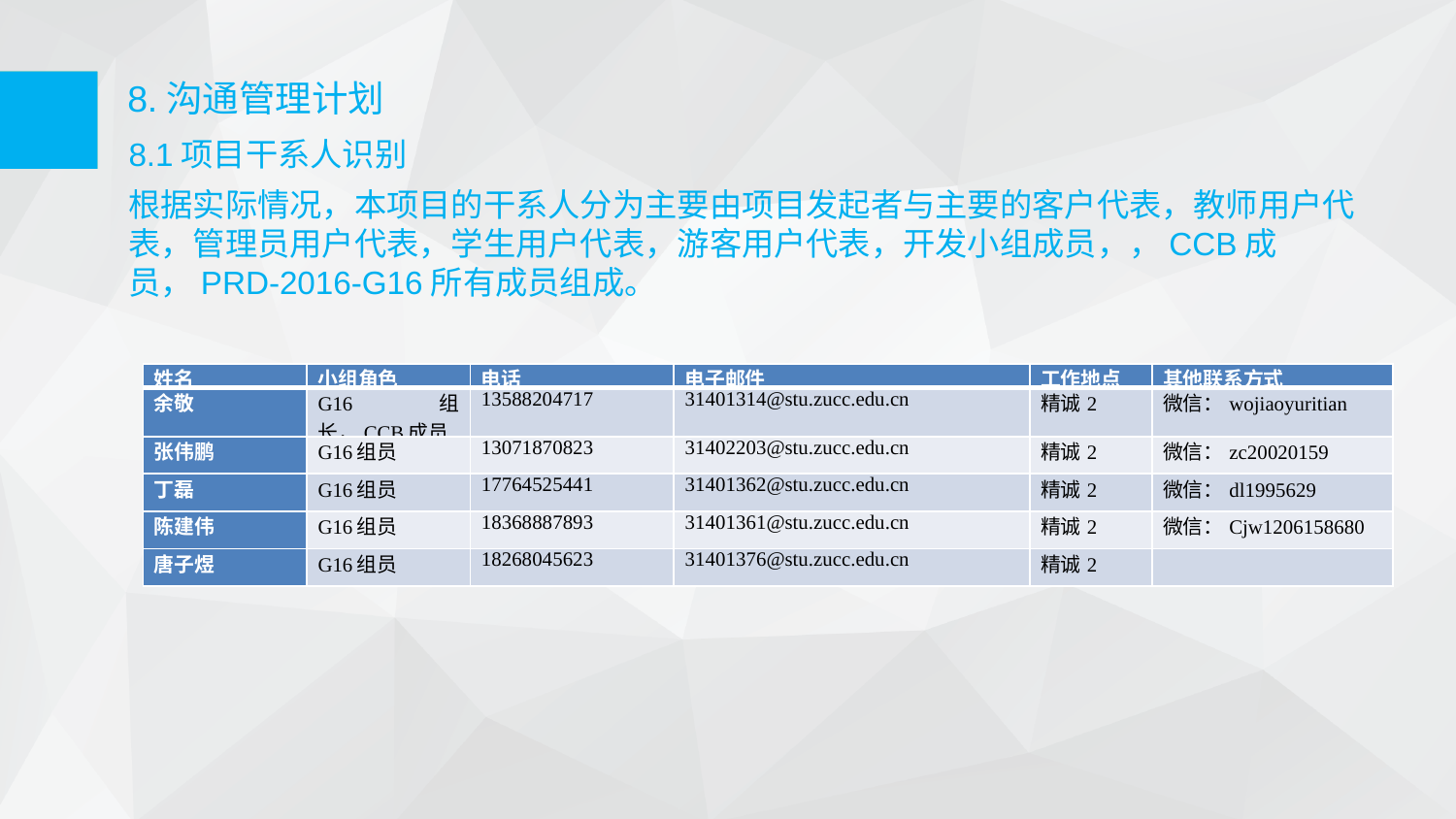

8.沟通管理计划

8.1项目干系人识别
根据实际情况，本项目的干系人分为主要由项目发起者与主要的客户代表，教师用户代表，管理员用户代表，学生用户代表，游客用户代表，开发小组成员，，CCB成员，PRD-2016-G16所有成员组成。
| 姓名 | 小组角色 | 电话 | 电子邮件 | 工作地点 | 其他联系方式 |
| --- | --- | --- | --- | --- | --- |
| 余敬 | G16组长，CCB成员 | 13588204717 | 31401314@stu.zucc.edu.cn | 精诚2 | 微信：wojiaoyuritian |
| 张伟鹏 | G16组员 | 13071870823 | 31402203@stu.zucc.edu.cn | 精诚2 | 微信：zc20020159 |
| 丁磊 | G16组员 | 17764525441 | 31401362@stu.zucc.edu.cn | 精诚2 | 微信：dl1995629 |
| 陈建伟 | G16组员 | 18368887893 | 31401361@stu.zucc.edu.cn | 精诚2 | 微信：Cjw1206158680 |
| 唐子煜 | G16组员 | 18268045623 | 31401376@stu.zucc.edu.cn | 精诚2 |  |